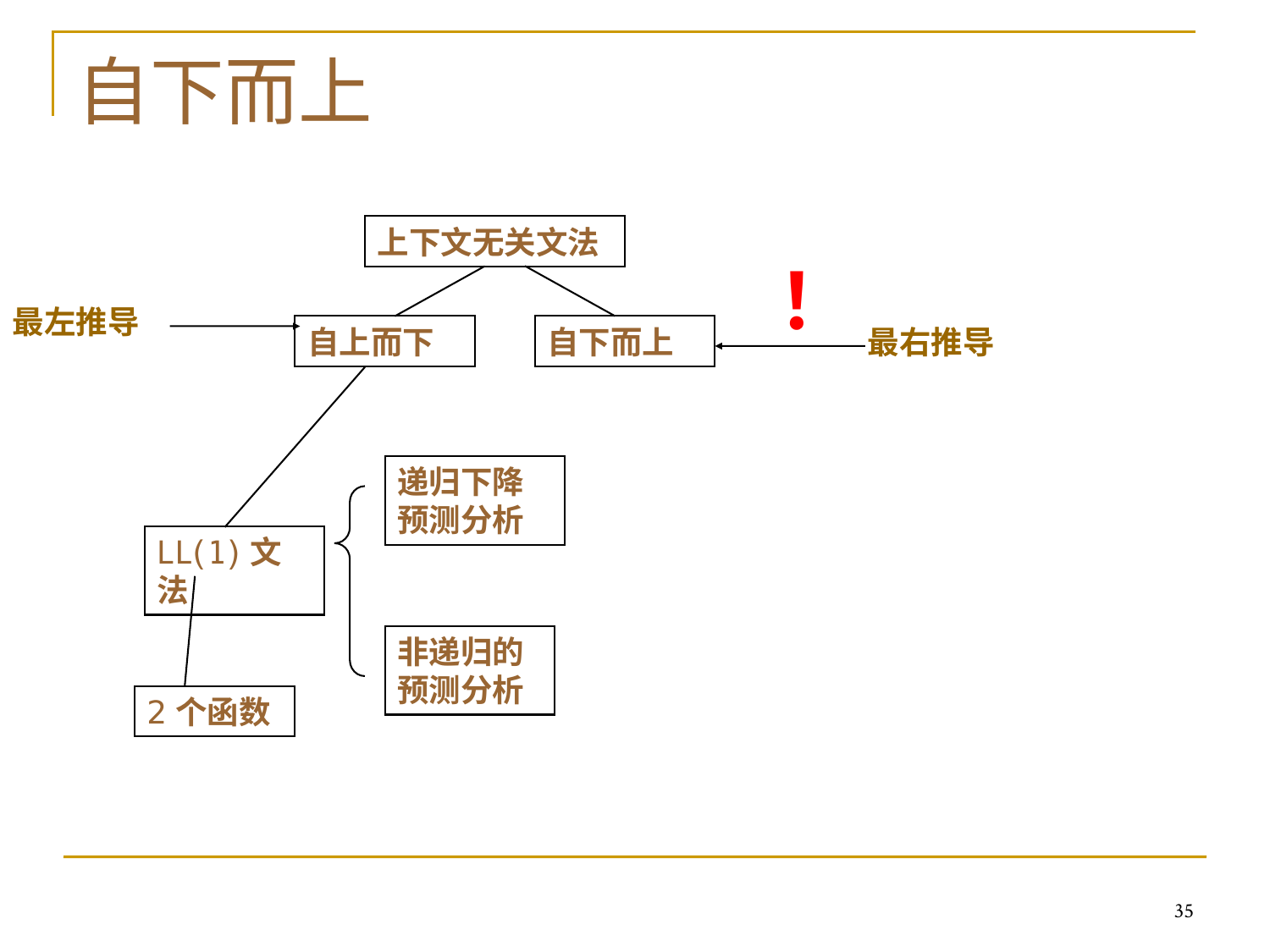

# 自下而上
上下文无关文法
！

最左推导
自上而下
自下而上
最右推导

递归下降预测分析

LL(1)文法

非递归的预测分析
2个函数
35